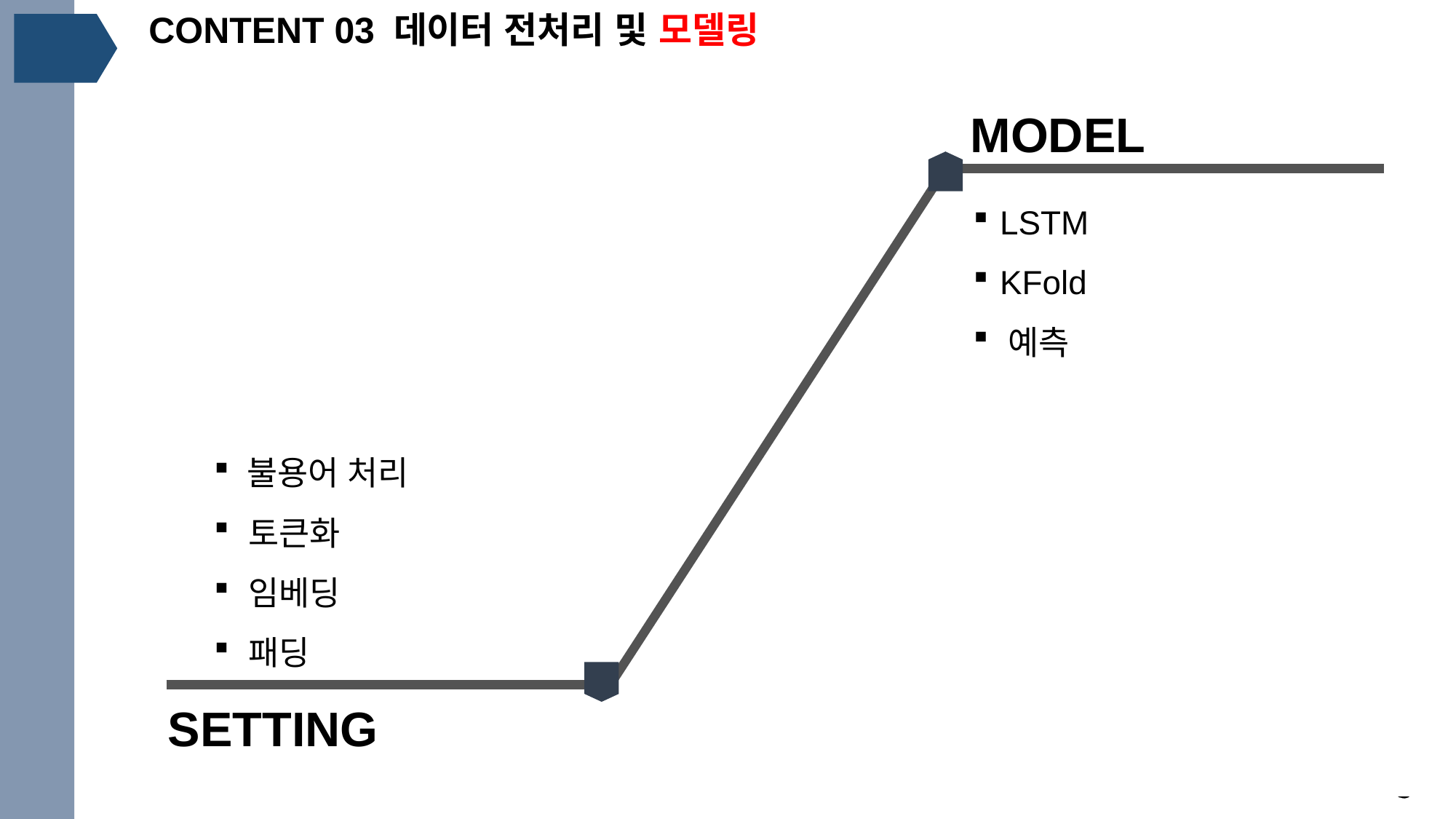

CONTENT 03 데이터 전처리 및 모델링
MODEL

 LSTM
 KFold
 예측
 불용어 처리
 토큰화
 임베딩
 패딩

SETTING